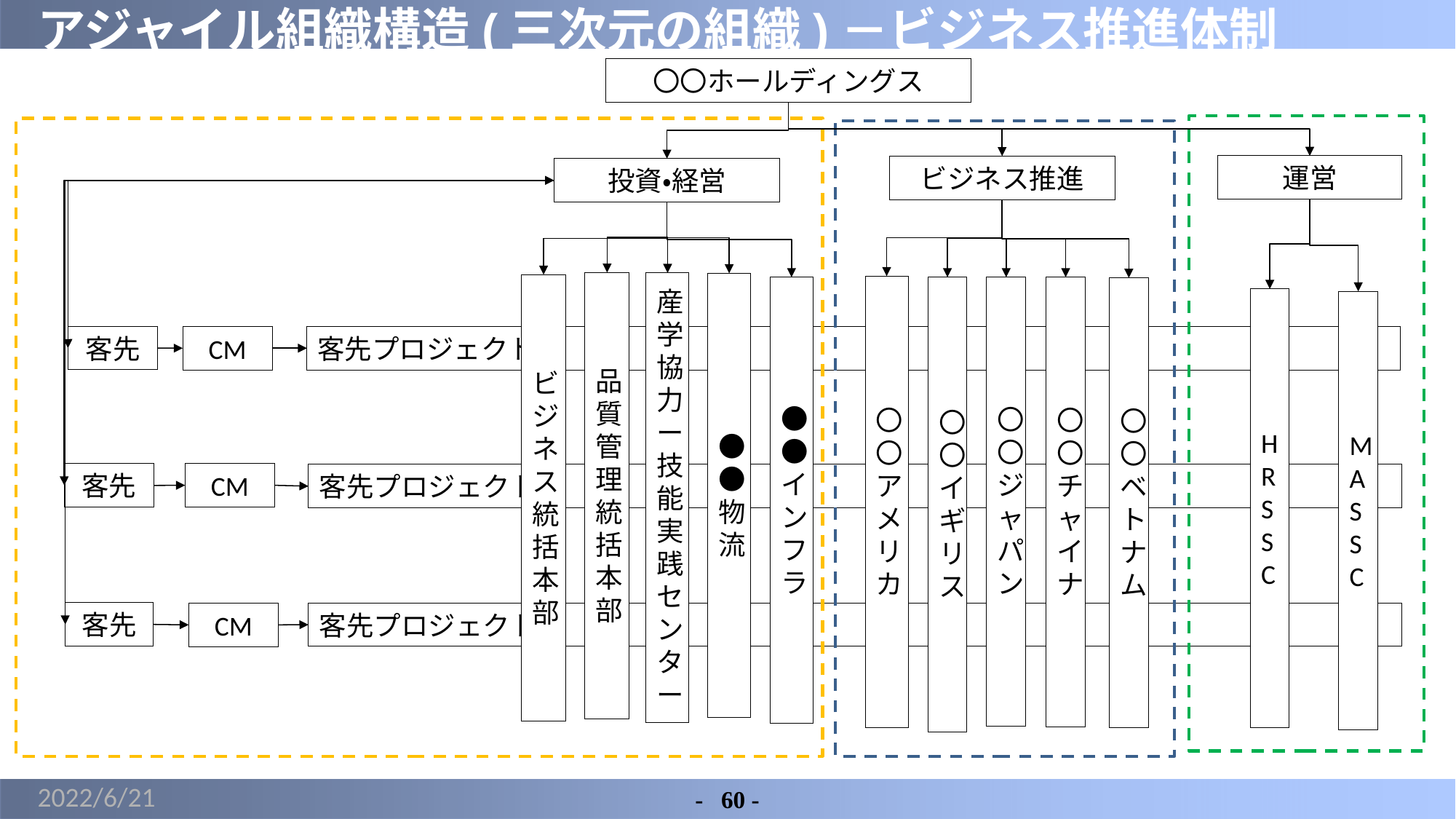

# アジャイル組織構造(三次元の組織)－ビジネス推進体制
〇〇ホールディングス

運営
ビジネス推進
投資・経営
品質管理統括本部
産学協力ー技能実践センター
●●物流
ビジネス統括本部
〇〇アメリカ
●●インフラ
〇〇イギリス
〇〇ジャパン
〇〇チャイナ
〇〇ベトナム
HRSSC
MASSC
客先
客先プロジェクト
CM
CM
客先
客先プロジェクト
客先
客先プロジェクト
CM
2022/6/21
-	60 -